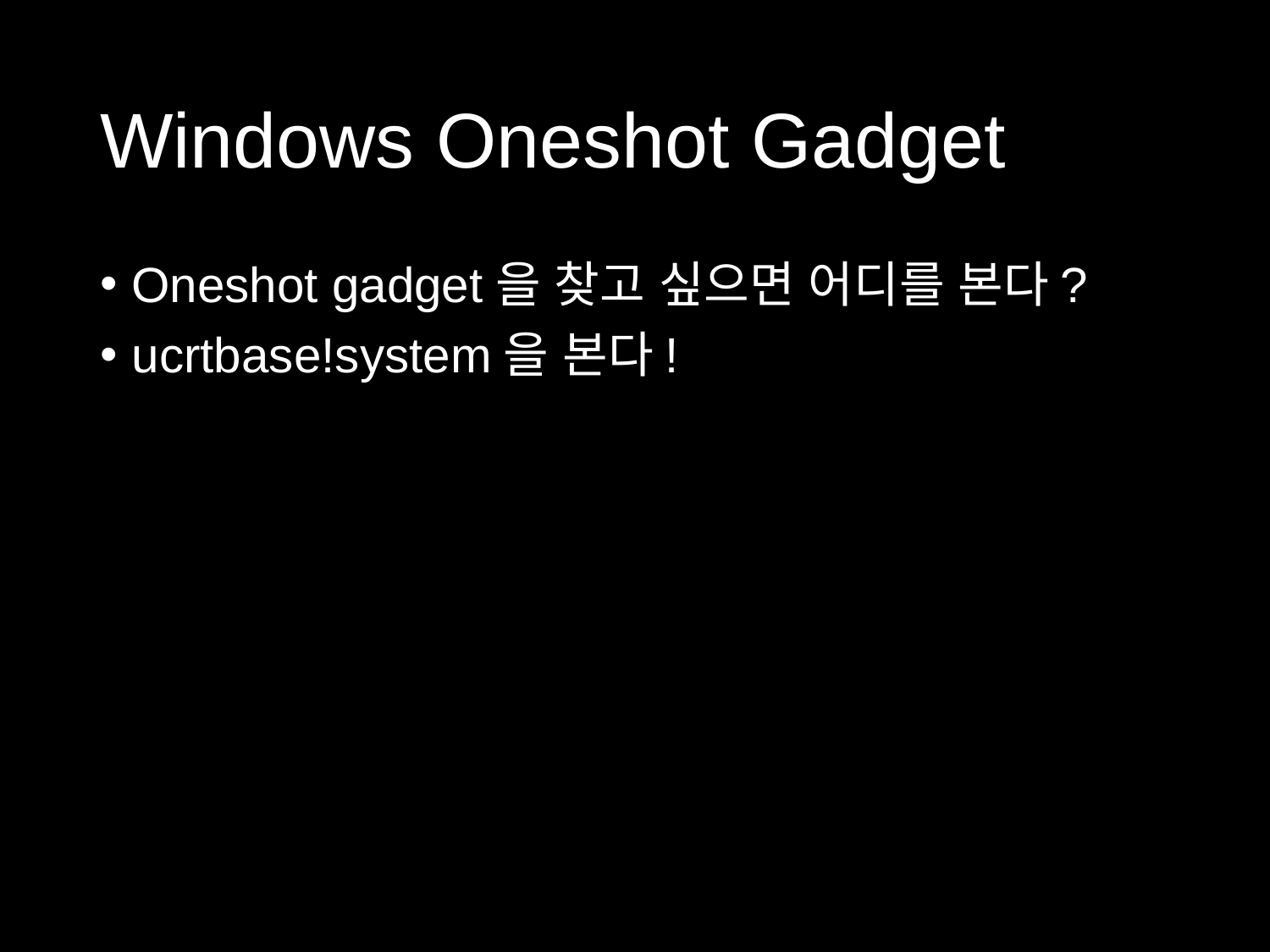

# Windows Oneshot Gadget
Oneshot gadget을 찾고 싶으면 어디를 본다?
ucrtbase!system을 본다!